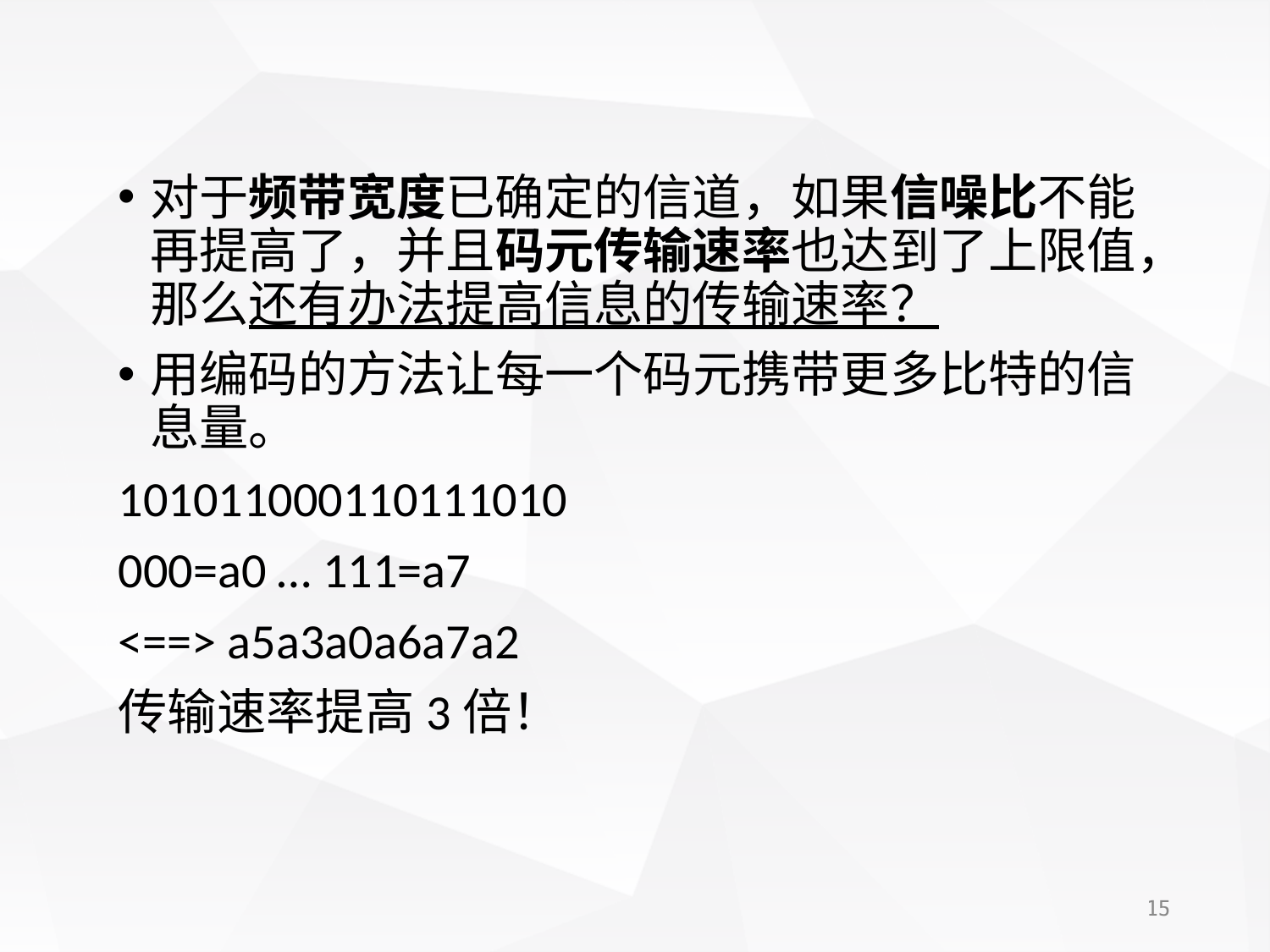

#
对于频带宽度已确定的信道，如果信噪比不能再提高了，并且码元传输速率也达到了上限值，那么还有办法提高信息的传输速率？
用编码的方法让每一个码元携带更多比特的信息量。
101011000110111010
000=a0 … 111=a7
<==> a5a3a0a6a7a2
传输速率提高3倍！
15